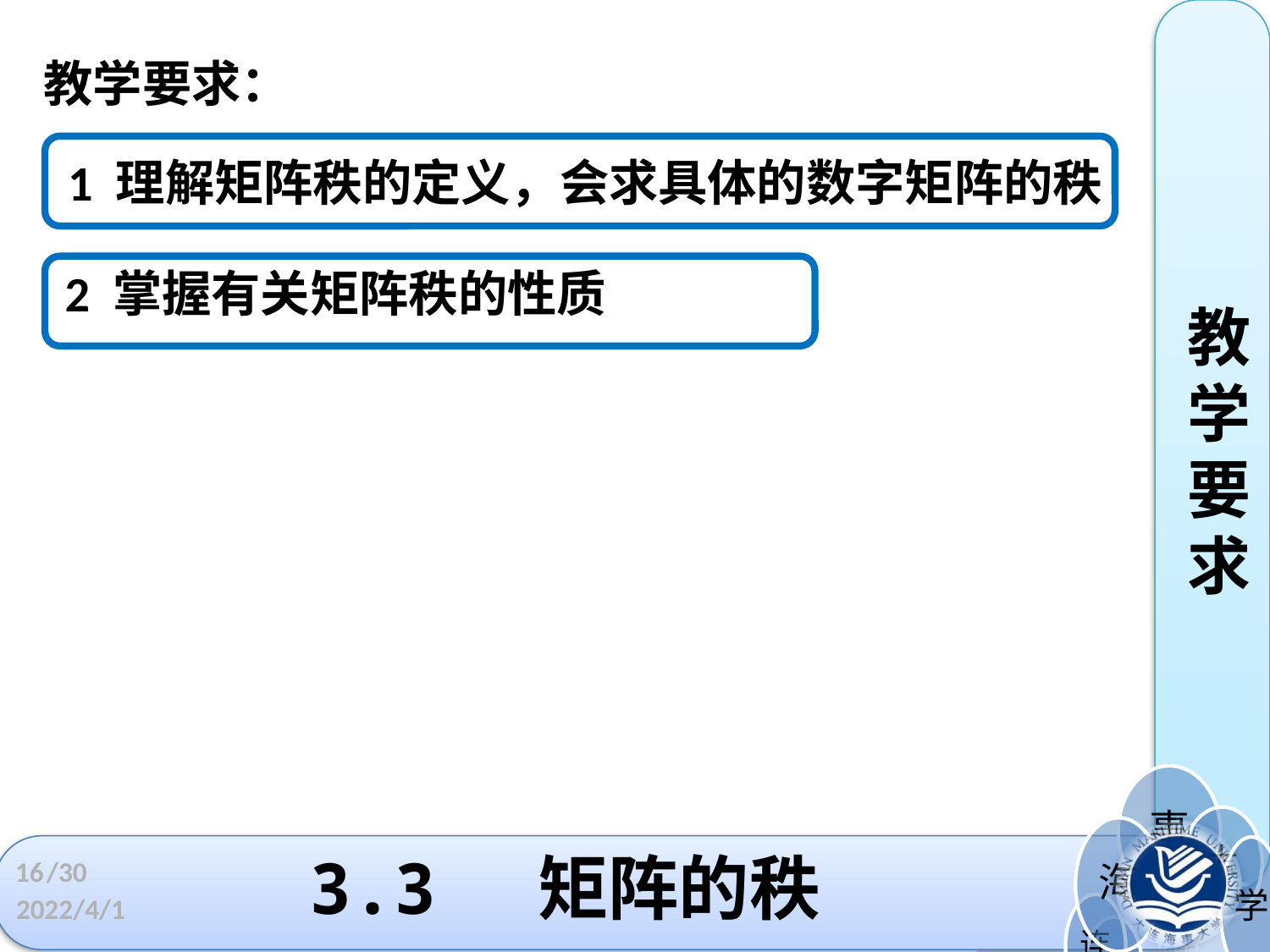

教学要求
教学要求：

1 理解矩阵秩的定义，会求具体的数字矩阵的秩

2 掌握有关矩阵秩的性质

16
# 3.3  矩阵的秩
/30
2022/4/1